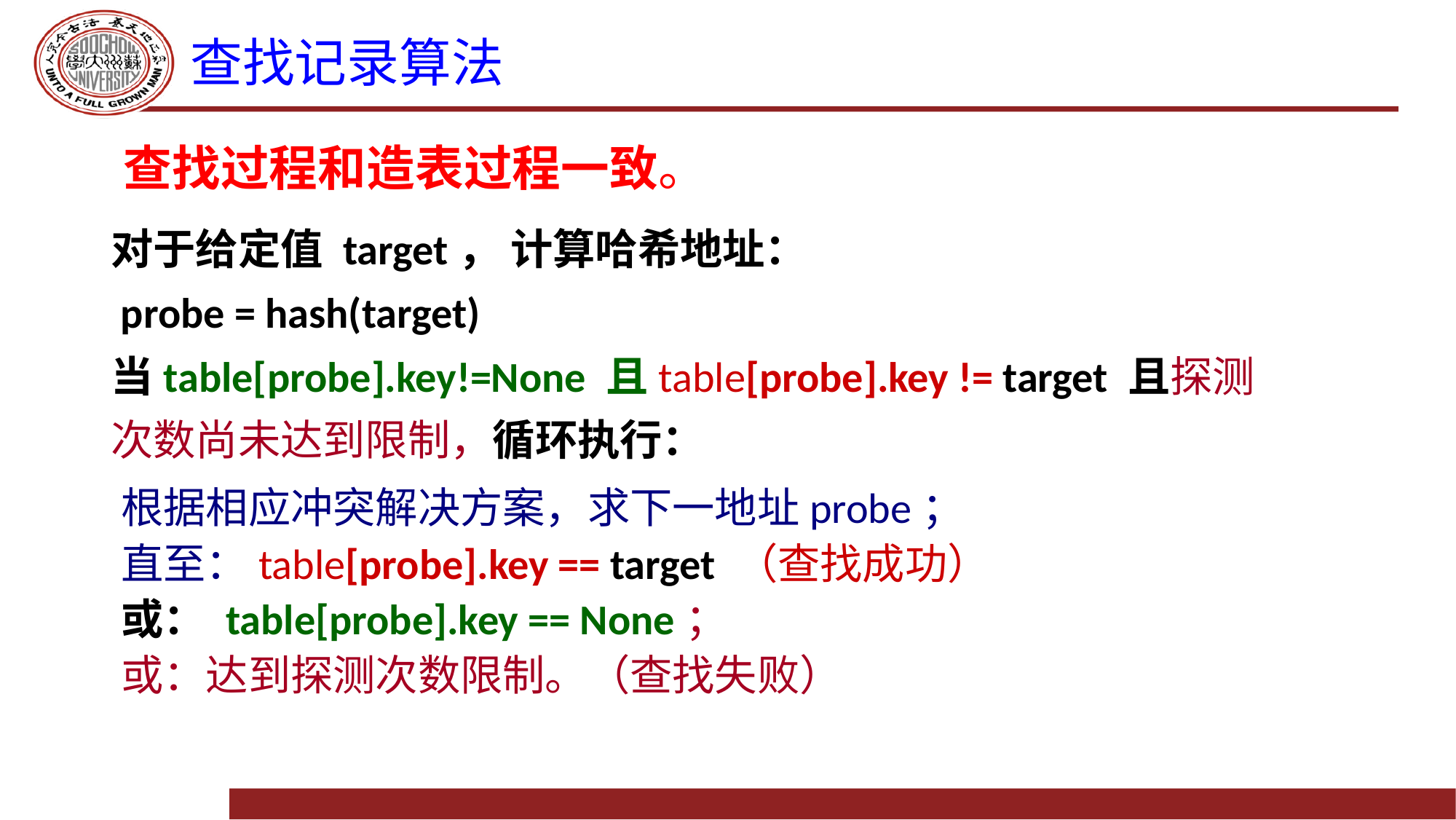

# 查找记录算法

查找过程和造表过程一致。
对于给定值 target， 计算哈希地址：
 probe = hash(target)
当table[probe].key!=None 且table[probe].key != target 且探测次数尚未达到限制，循环执行：
根据相应冲突解决方案，求下一地址probe；
直至：table[probe].key == target （查找成功）
或： table[probe].key == None；
或：达到探测次数限制。（查找失败）